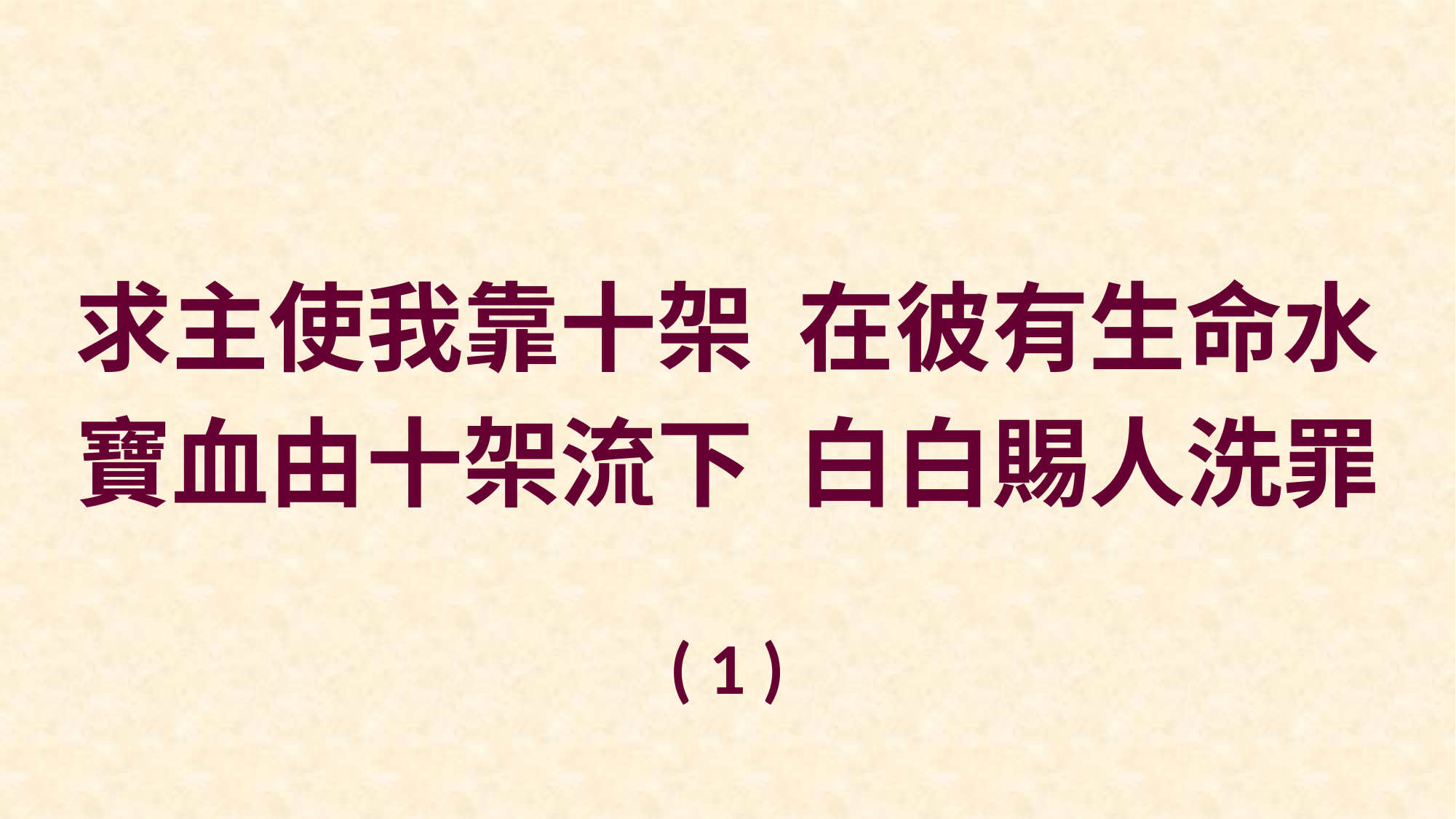

求主使我靠十架  在彼有生命水
寶血由十架流下  白白賜人洗罪
( 1 )